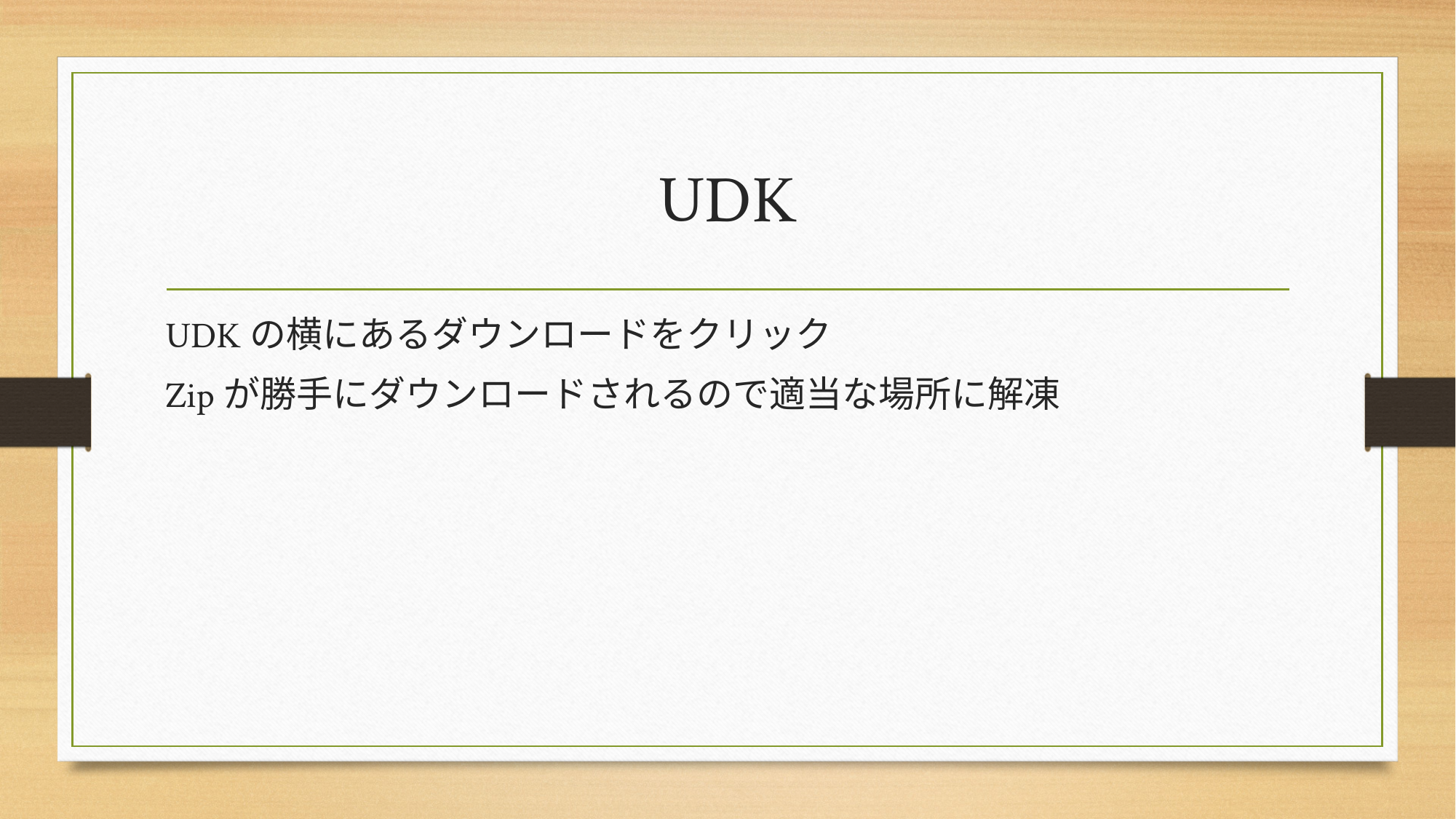

# UDK
UDKの横にあるダウンロードをクリック
Zipが勝手にダウンロードされるので適当な場所に解凍